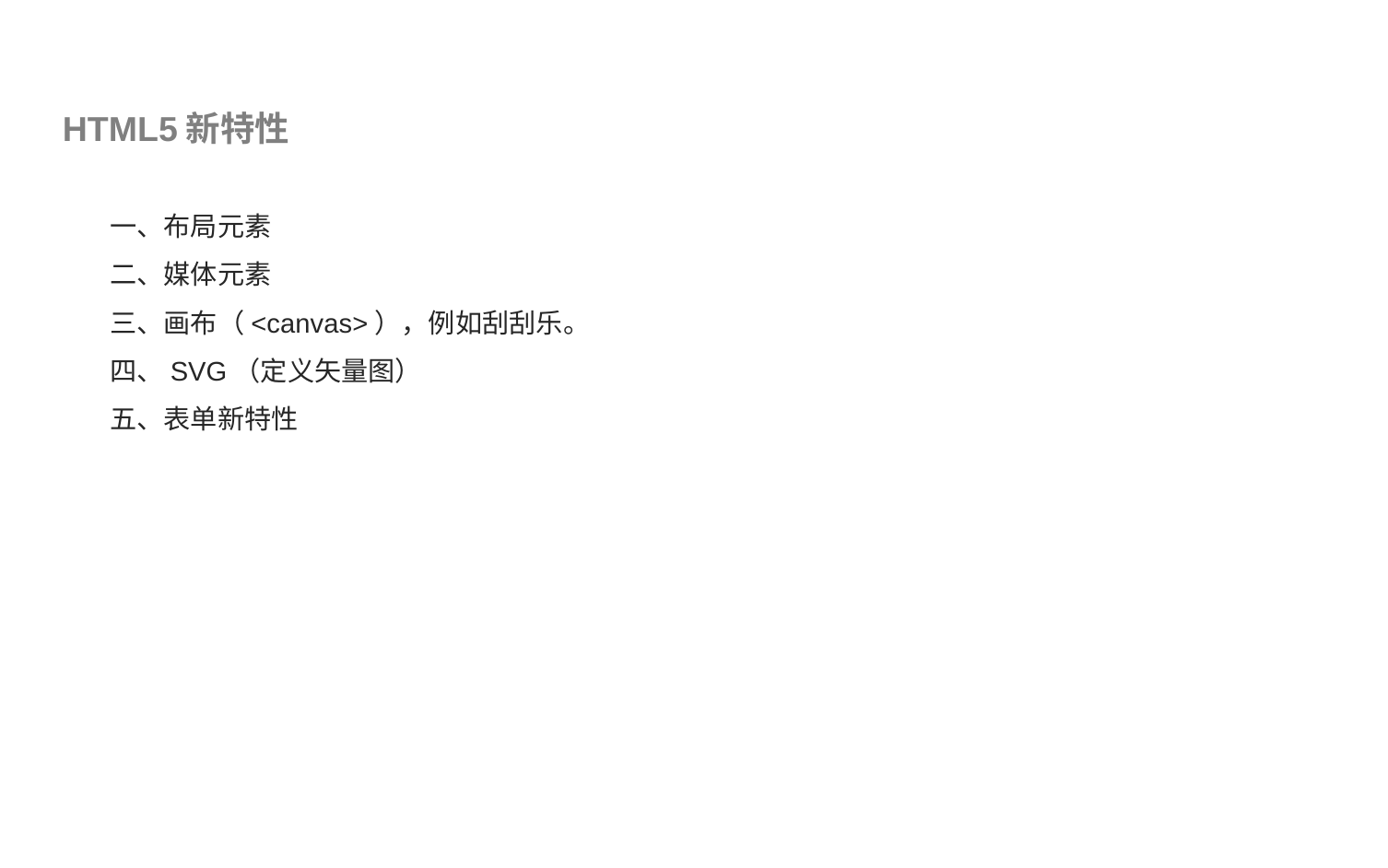

HTML5新特性
一、布局元素
二、媒体元素
三、画布（<canvas>），例如刮刮乐。
四、SVG（定义矢量图）
五、表单新特性